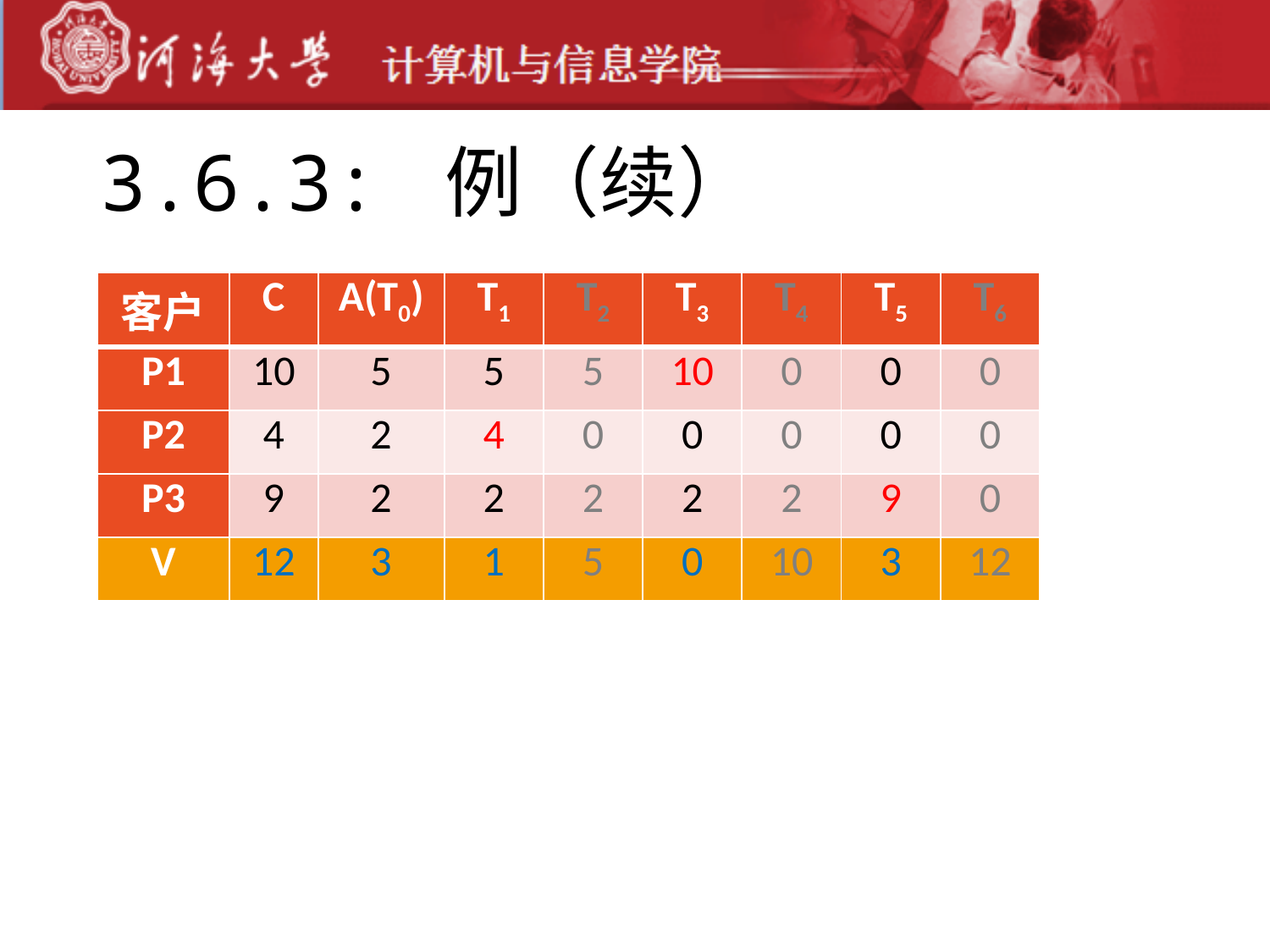

# 3.6.3: 例（续）
| 客户 | C | A(T0) | T1 | T2 | T3 | T4 | T5 | T6 |
| --- | --- | --- | --- | --- | --- | --- | --- | --- |
| P1 | 10 | 5 | 5 | 5 | 10 | 0 | 0 | 0 |
| P2 | 4 | 2 | 4 | 0 | 0 | 0 | 0 | 0 |
| P3 | 9 | 2 | 2 | 2 | 2 | 2 | 9 | 0 |
| V | 12 | 3 | 1 | 5 | 0 | 10 | 3 | 12 |